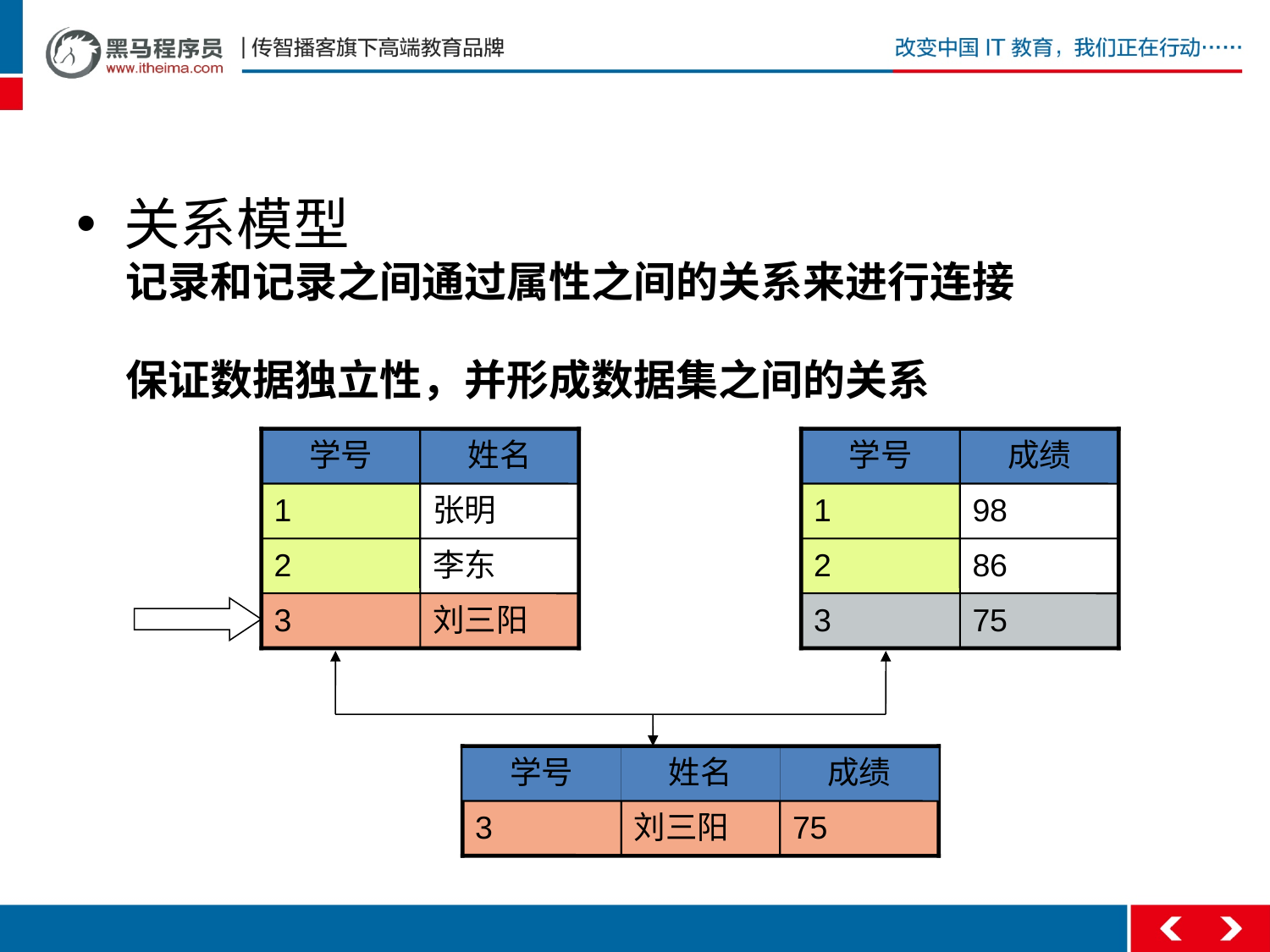

关系模型
记录和记录之间通过属性之间的关系来进行连接

保证数据独立性，并形成数据集之间的关系
学号

姓名

学号

成绩

1

张明
1

98
2

李东
2

86
3

刘三阳
3

75

3
刘三阳
75

学号

姓名
成绩